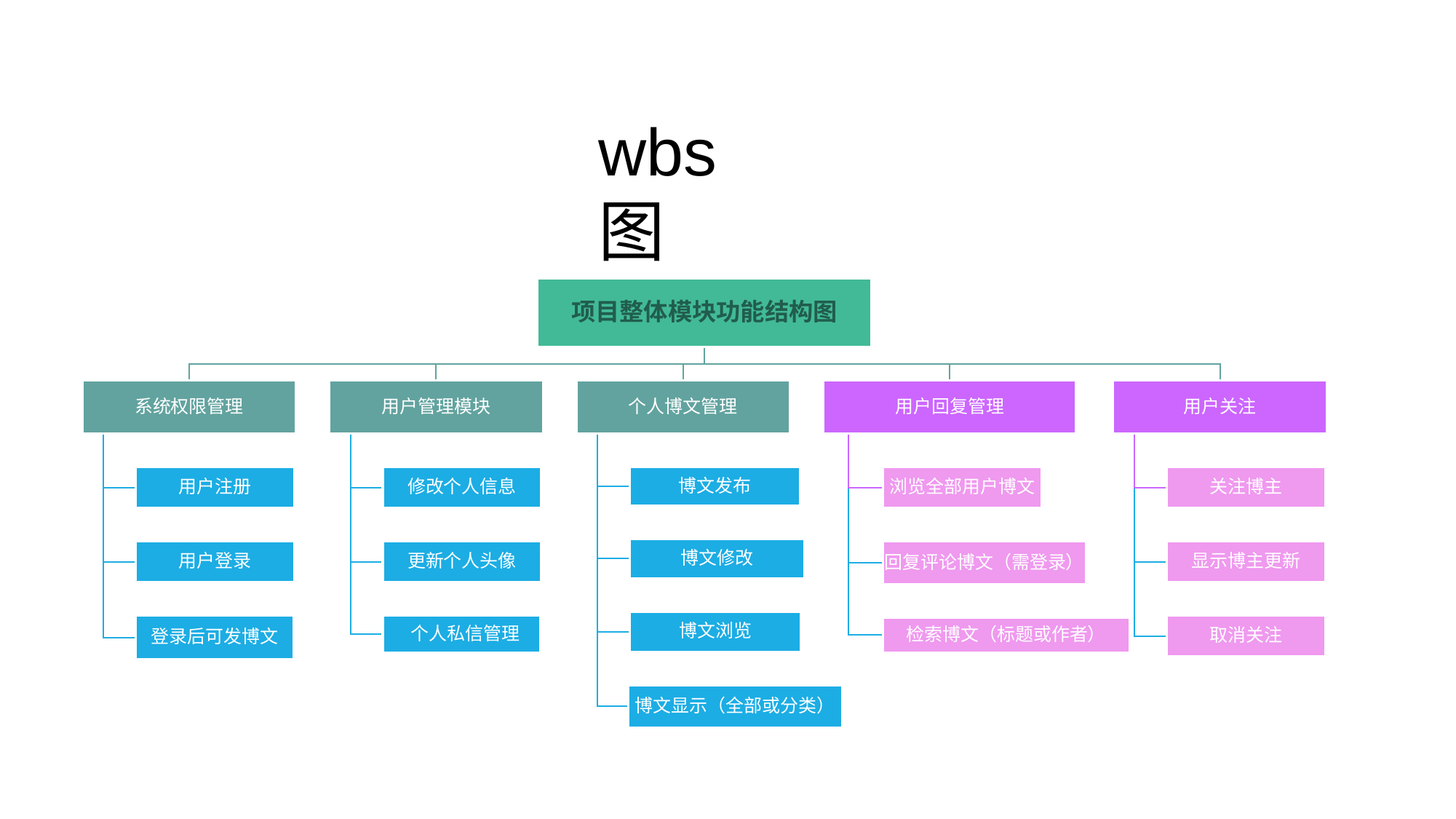

wbs图
项目整体模块功能结构图
系统权限管理
用户注册
用户登录
登录后可发博文
用户管理模块
修改个人信息
更新个人头像
 个人私信管理
个人博文管理
博文发布
博文修改
博文浏览
博文显示（全部或分类）
用户回复管理
浏览全部用户博文
回复评论博文（需登录）
检索博文（标题或作者）
用户关注
关注博主
显示博主更新
取消关注